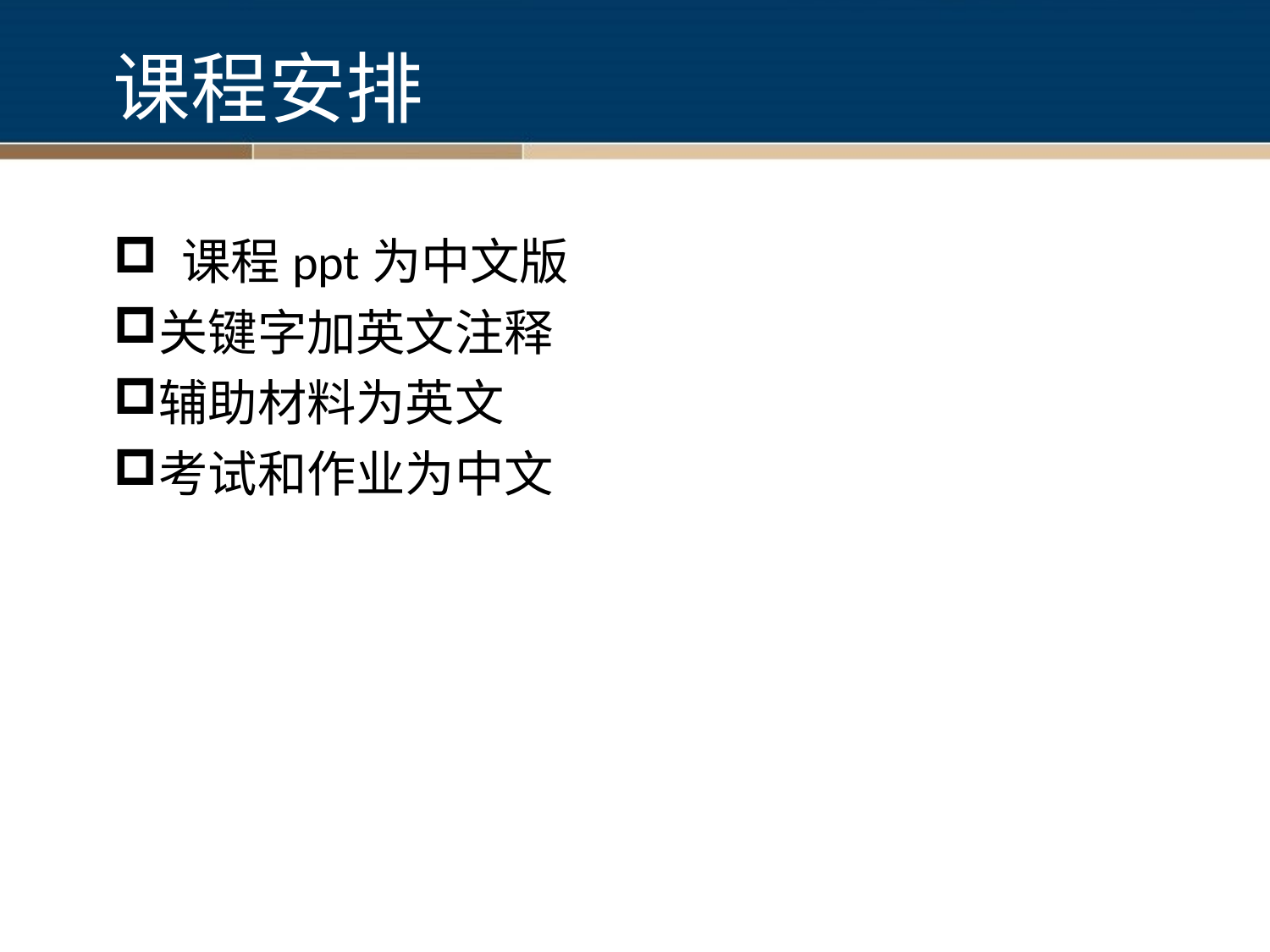

# 课程安排
 课程ppt为中文版
关键字加英文注释
辅助材料为英文
考试和作业为中文